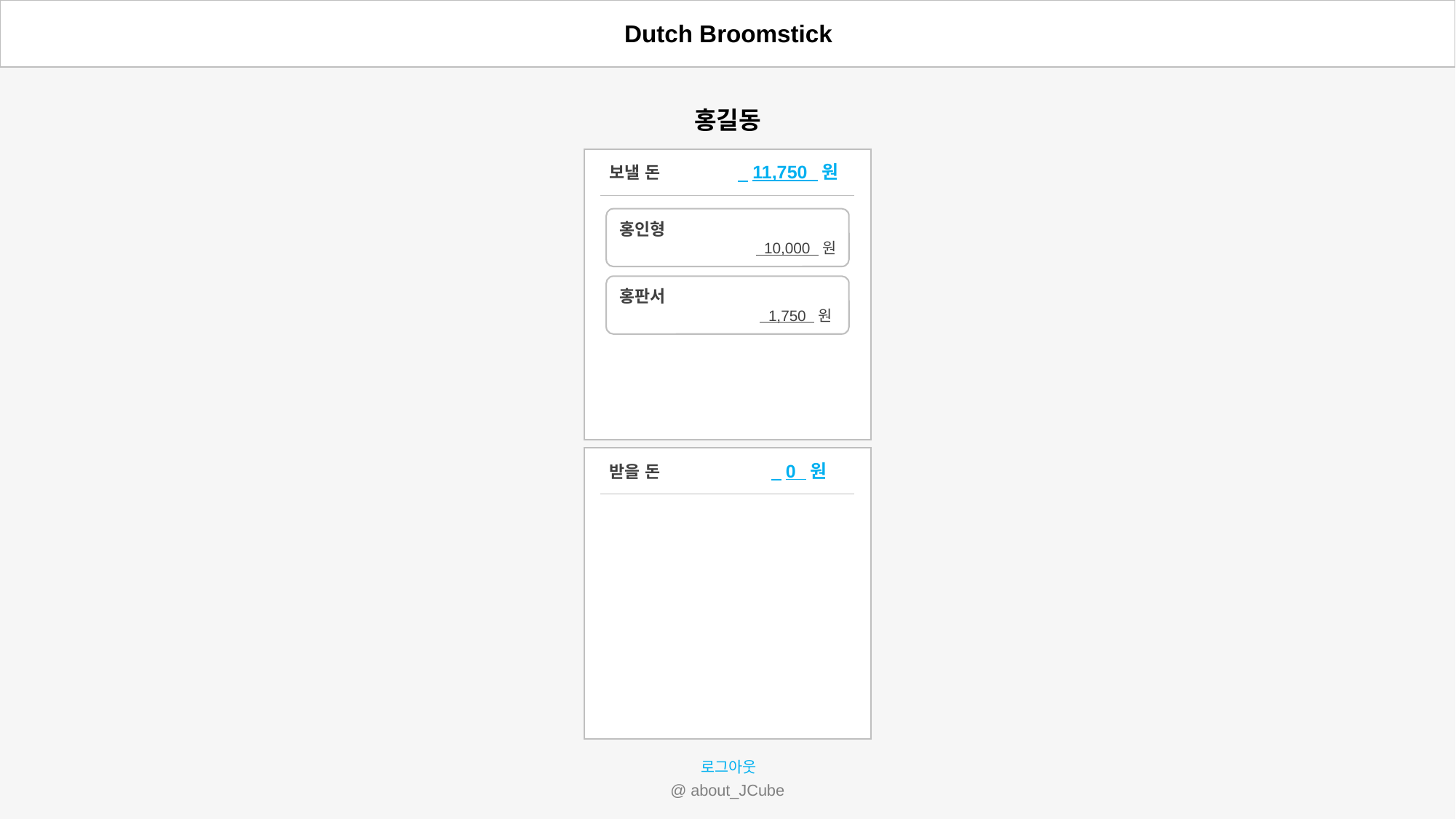

Dutch Broomstick
홍길동
  보낼 돈	         11,750  원

홍인형
  10,000  원
홍판서
  1,750  원
  받을 돈	                0  원

로그아웃
@ about_JCube